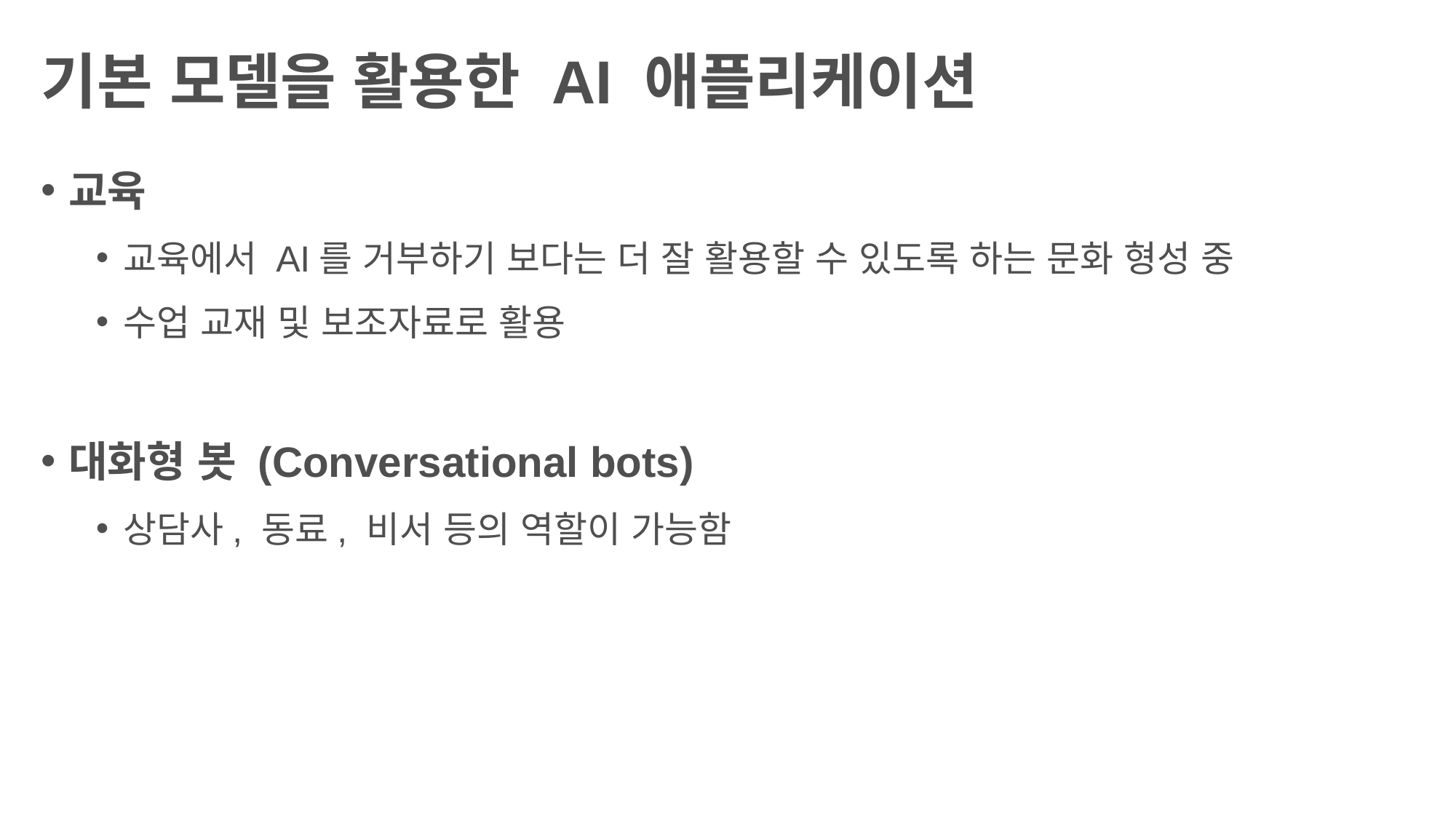

# 기본 모델을 활용한 AI 애플리케이션
교육
교육에서 AI를 거부하기 보다는 더 잘 활용할 수 있도록 하는 문화 형성 중
수업 교재 및 보조자료로 활용

대화형 봇 (Conversational bots)
상담사, 동료, 비서 등의 역할이 가능함